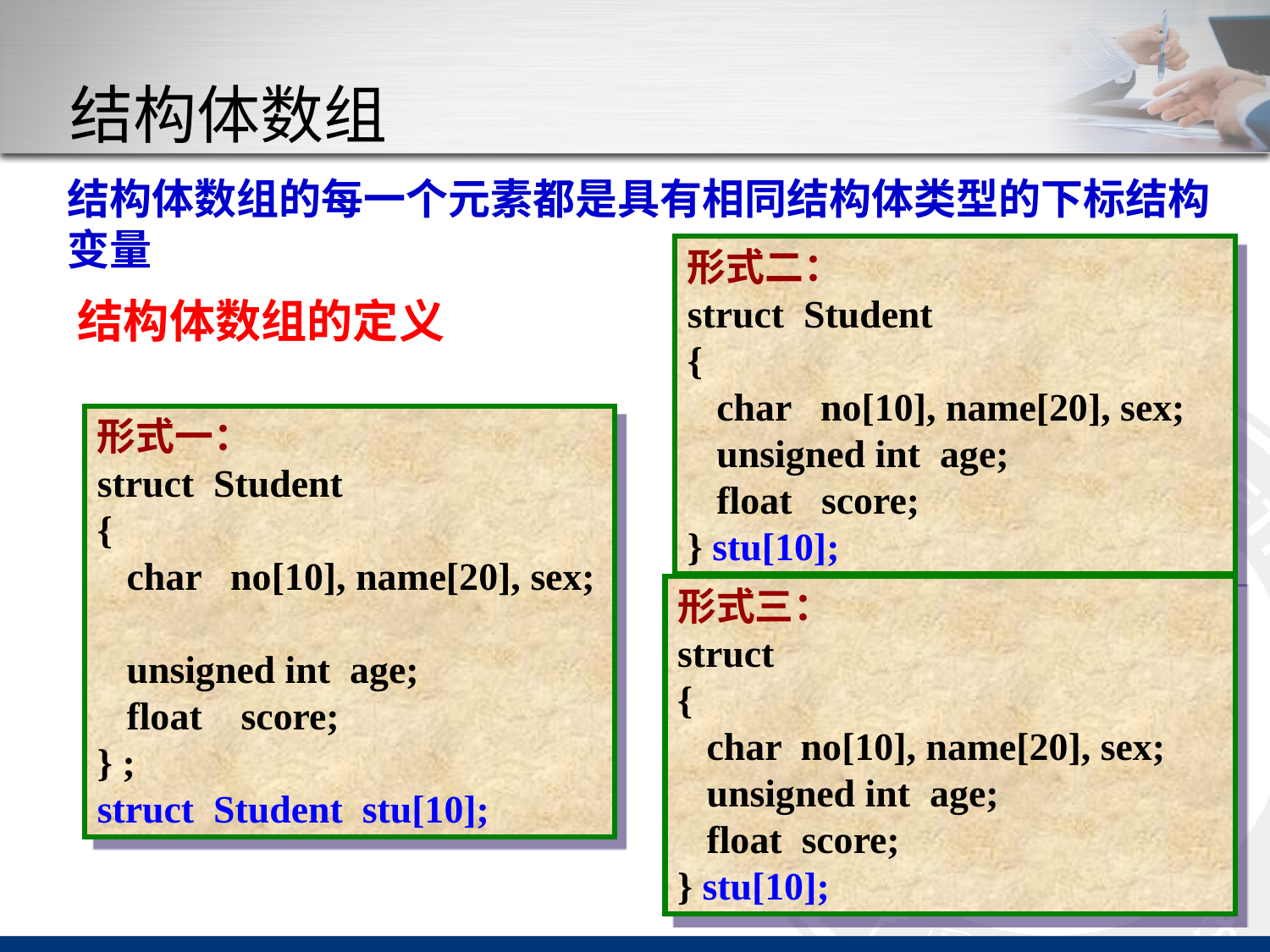

# 结构体数组
结构体数组的每一个元素都是具有相同结构体类型的下标结构变量
形式二：
struct  Student
{
   char   no[10], name[20], sex;
   unsigned int  age;
   float   score;
} stu[10];
结构体数组的定义
形式一：
struct  Student
{
   char   no[10], name[20], sex;
   unsigned int  age;
   float    score;
} ;
struct  Student  stu[10];
形式三：
struct
{
   char  no[10], name[20], sex;
   unsigned int  age;
   float  score;
} stu[10];